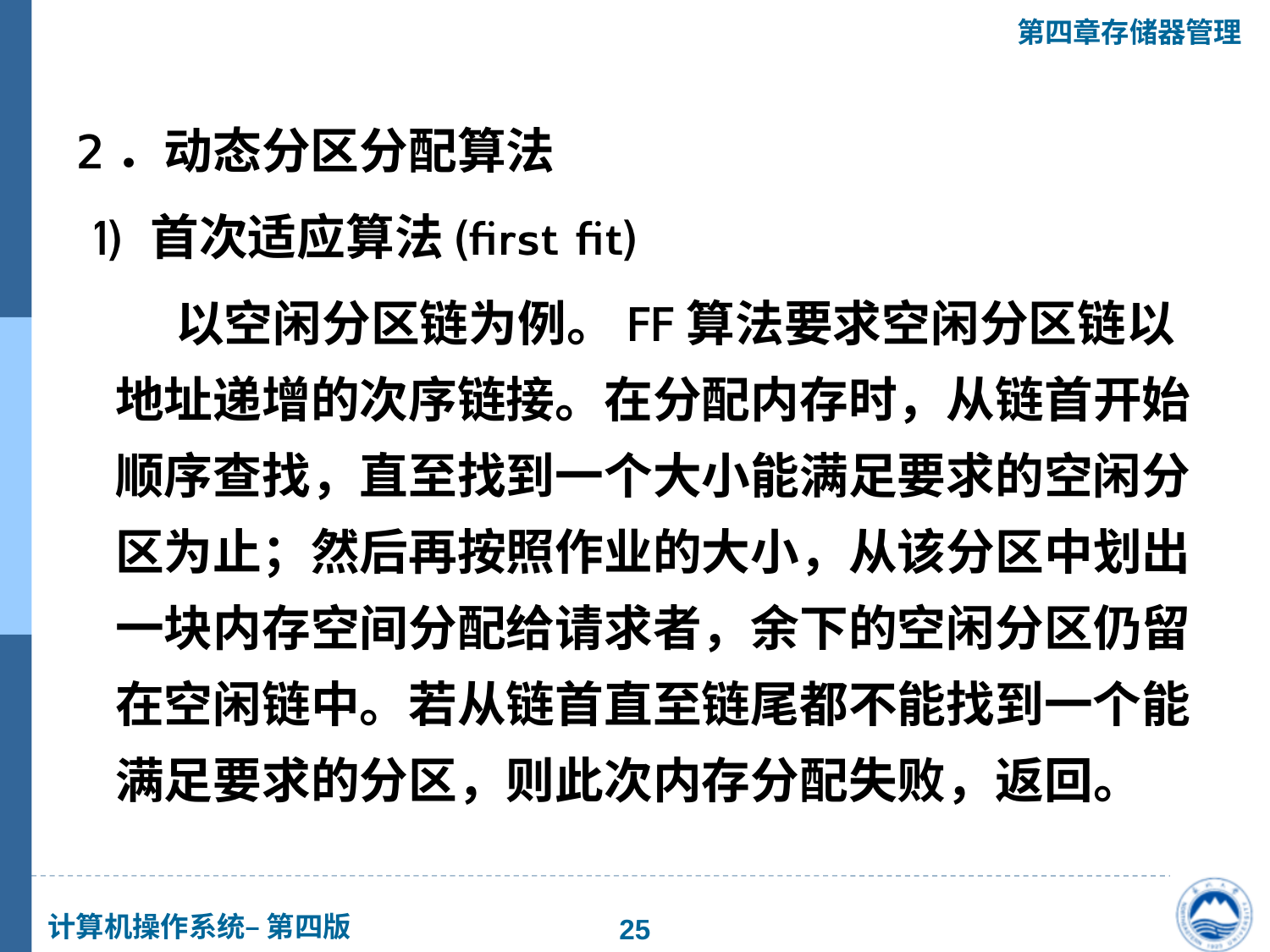

2．动态分区分配算法
 1) 首次适应算法(first fit)
　　以空闲分区链为例。FF算法要求空闲分区链以地址递增的次序链接。在分配内存时，从链首开始顺序查找，直至找到一个大小能满足要求的空闲分区为止；然后再按照作业的大小，从该分区中划出一块内存空间分配给请求者，余下的空闲分区仍留在空闲链中。若从链首直至链尾都不能找到一个能满足要求的分区，则此次内存分配失败，返回。